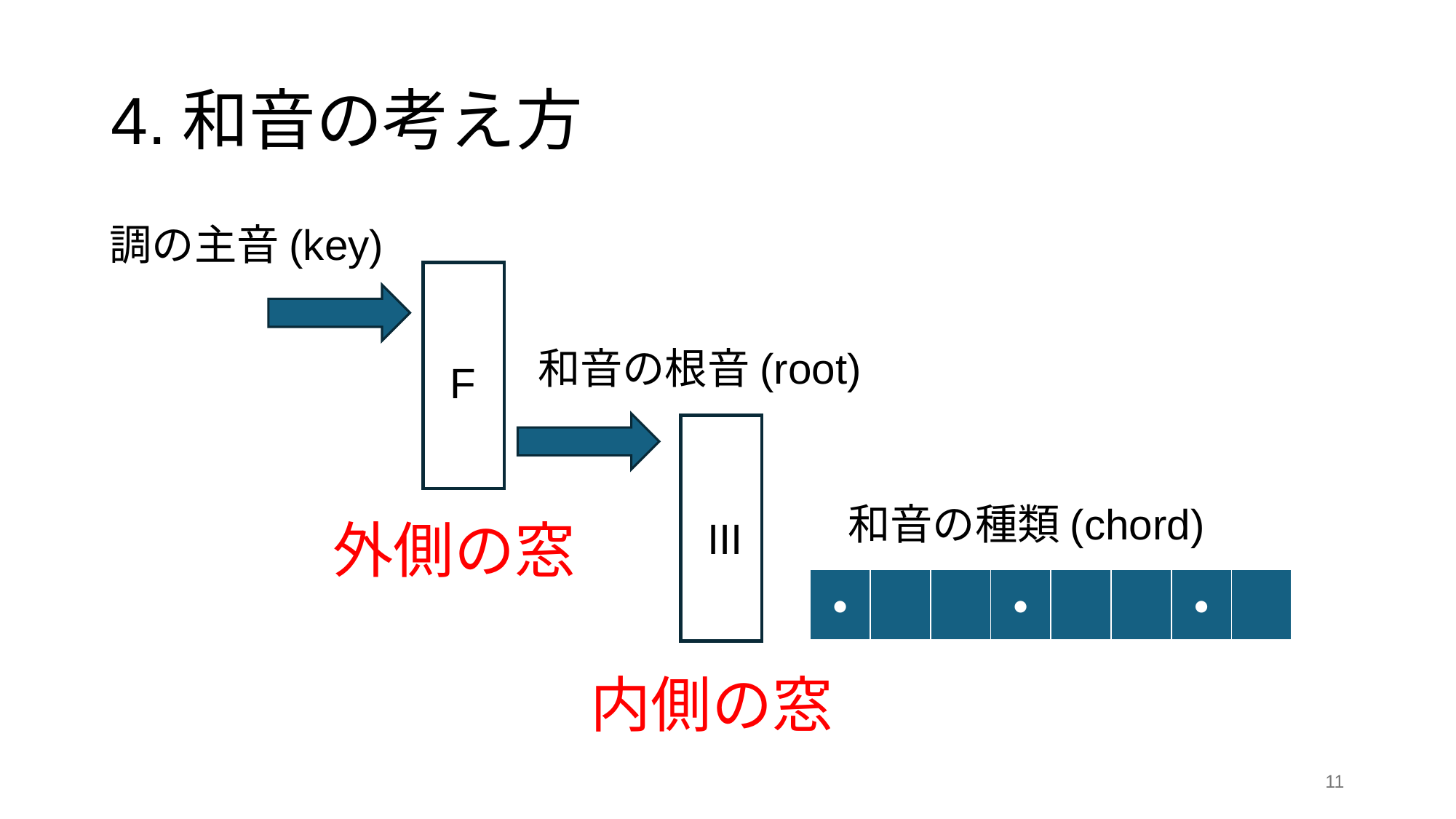

# 4.和音の考え方
調の主音(key)

和音の根音(root)
F

和音の種類(chord)
外側の窓
III
| ● |  |  | ● |  |  | ● |  |
| --- | --- | --- | --- | --- | --- | --- | --- |
内側の窓
11